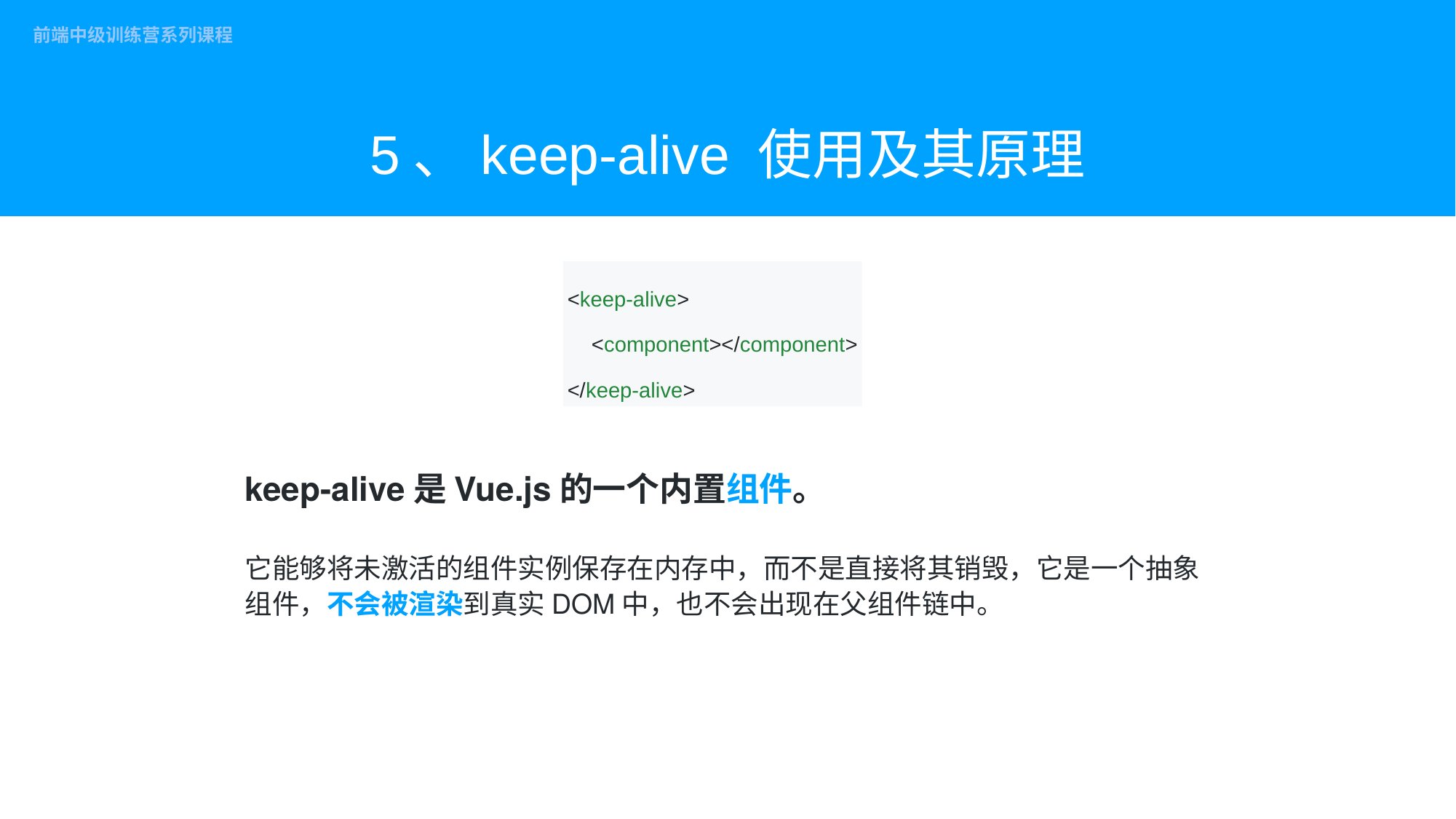

# 5、keep-alive 使用及其原理
<keep-alive>
    <component></component>
</keep-alive>
keep-alive是Vue.js的一个内置组件。
它能够将未激活的组件实例保存在内存中，而不是直接将其销毁，它是一个抽象组件，不会被渲染到真实DOM中，也不会出现在父组件链中。